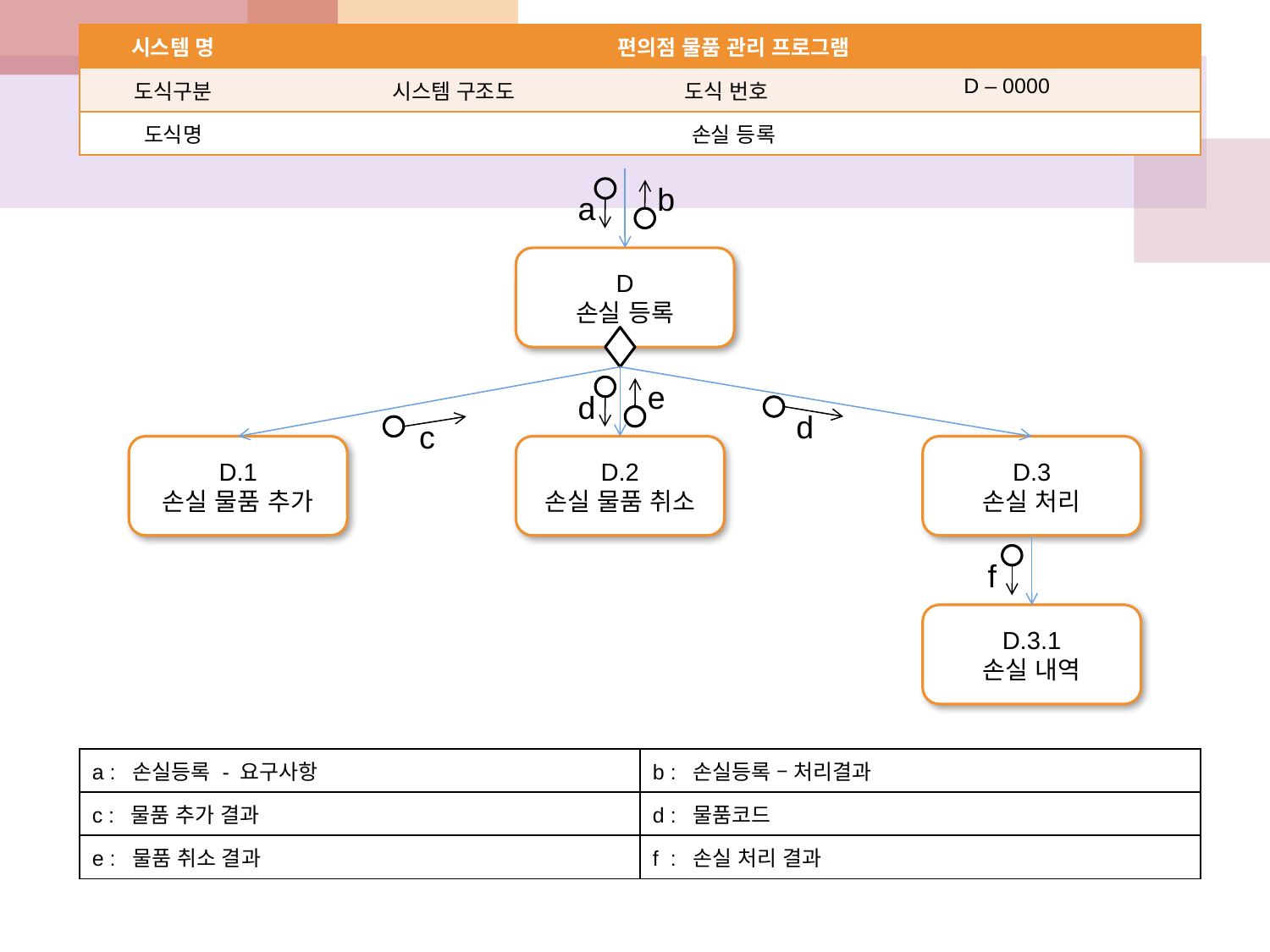

| 시스템 명 | 편의점 물품 관리 프로그램 |  |  |
| --- | --- | --- | --- |
| 도식구분 | 시스템 구조도 | 도식 번호 | D – 0000 |
| 도식명 | 손실 등록 |  |  |

b
a

D
손실 등록

e
d

d

c
D.1
손실 물품 추가
D.2
손실 물품 취소
D.3
손실 처리

f
D.3.1
손실 내역
| a : 손실등록 - 요구사항 | b : 손실등록 – 처리결과 |
| --- | --- |
| c : 물품 추가 결과 | d : 물품코드 |
| e : 물품 취소 결과 | f : 손실 처리 결과 |